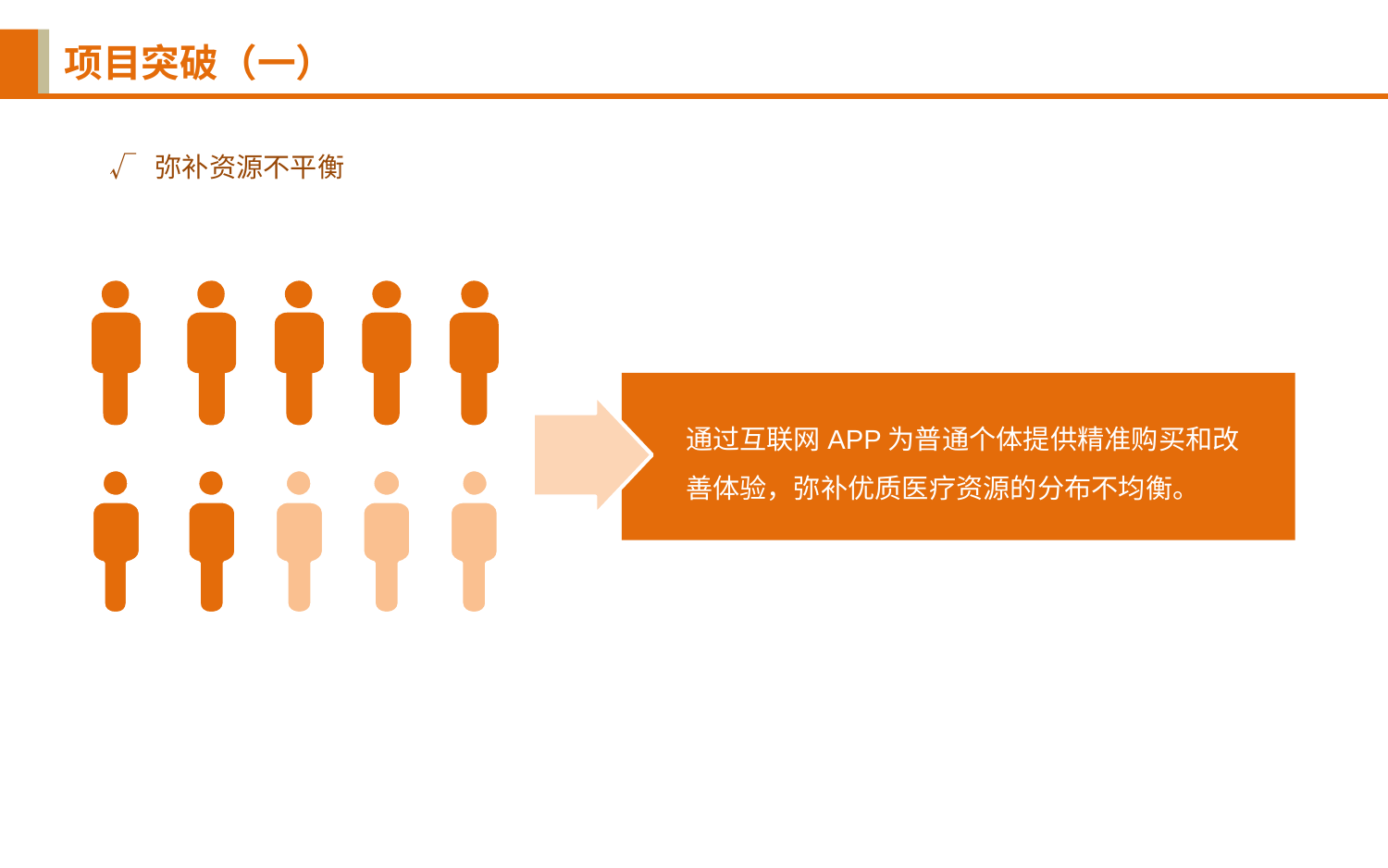

项目突破（一）

√  弥补资源不平衡

通过互联网APP为普通个体提供精准购买和改善体验，弥补优质医疗资源的分布不均衡。